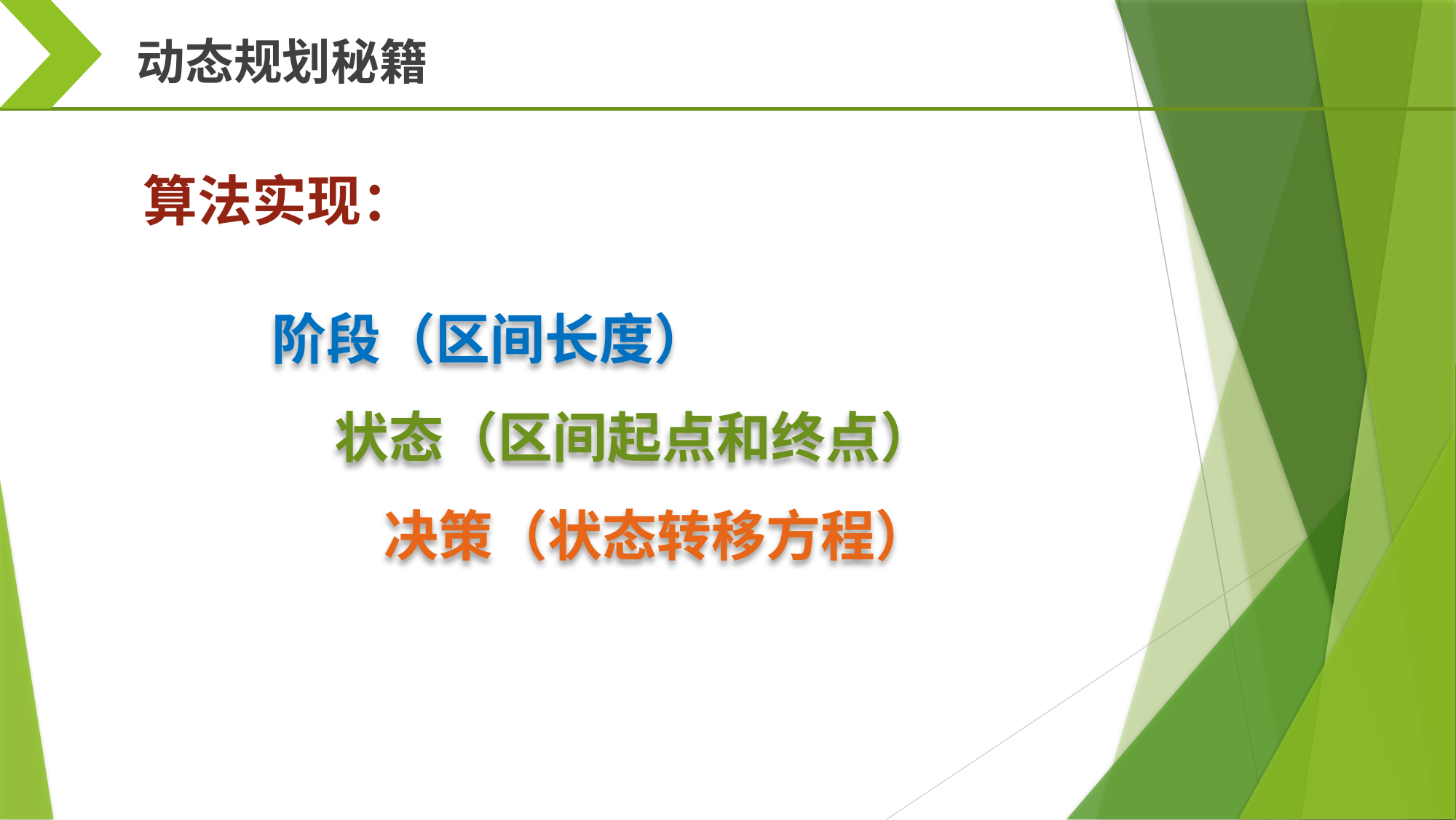

动态规划秘籍
算法实现：
阶段（区间长度）
    状态（区间起点和终点）
        决策（状态转移方程）